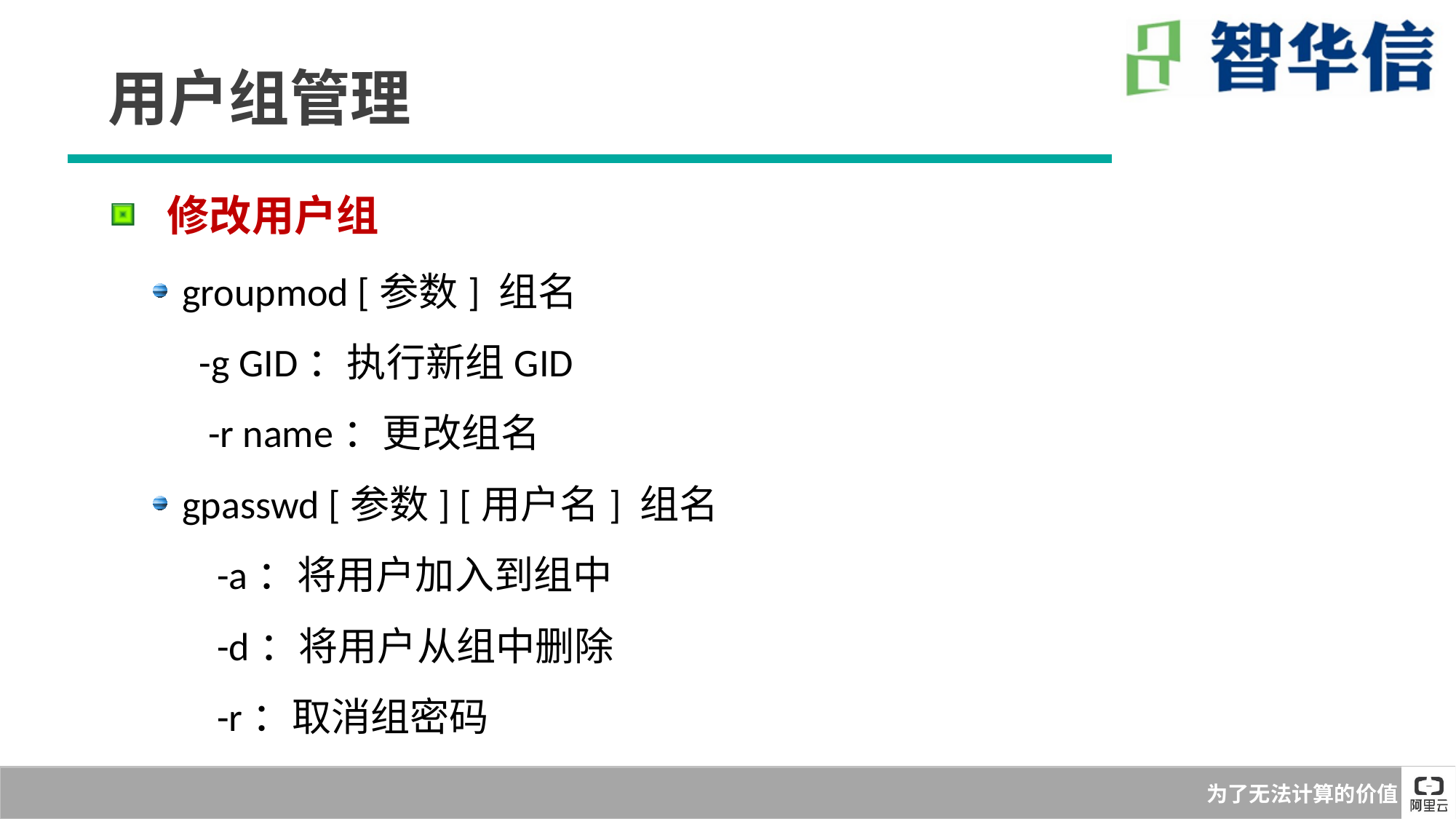

用户组管理
  修改用户组
 groupmod [参数] 组名
      -g GID：执行新组GID
       -r name：更改组名
 gpasswd [参数] [用户名] 组名
        -a：将用户加入到组中
        -d：将用户从组中删除
        -r：取消组密码